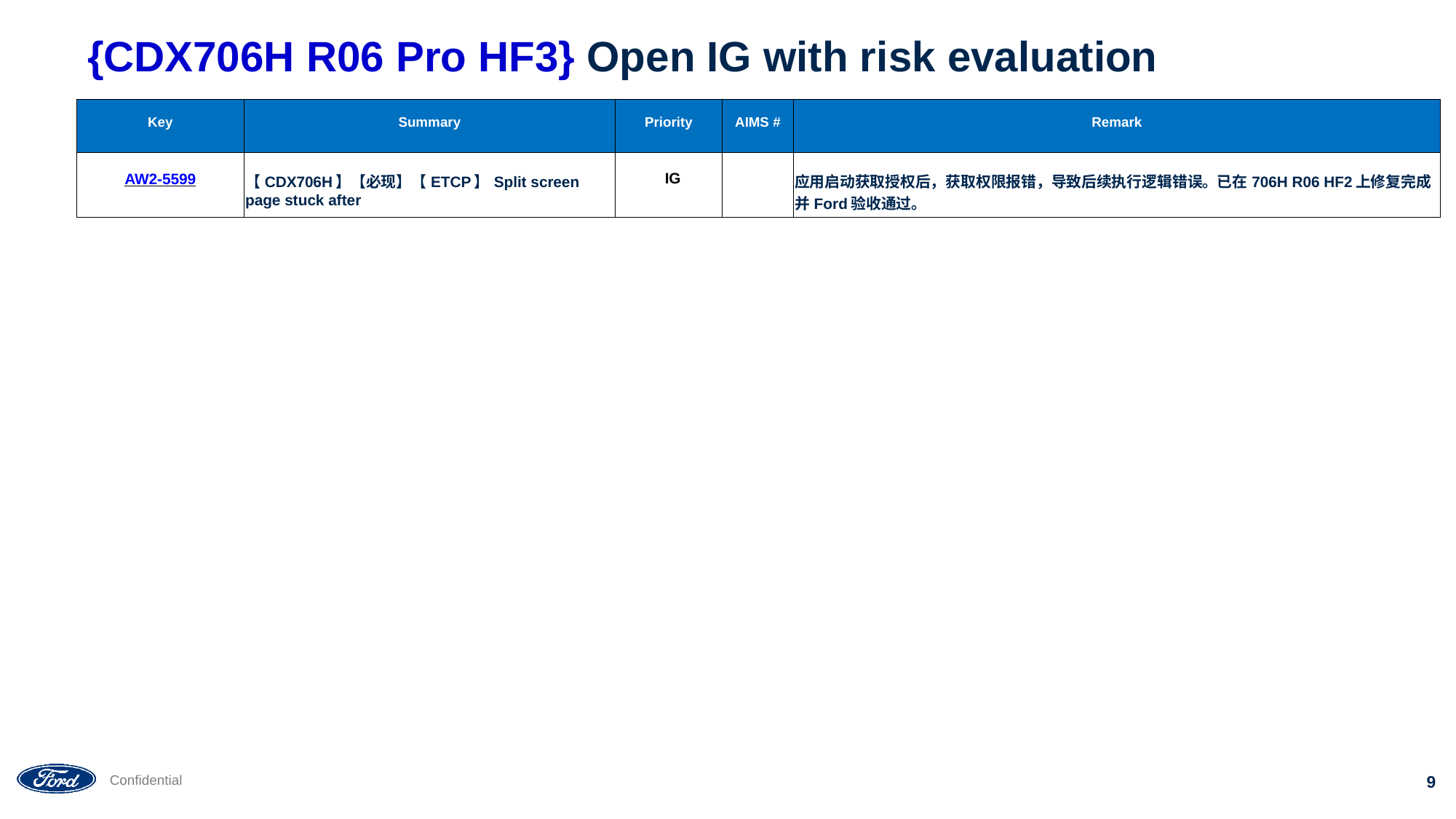

# {CDX706H R06 Pro HF3} Open IG with risk evaluation
| Key | Summary | Priority | AIMS # | Remark |
| --- | --- | --- | --- | --- |
| AW2-5599 | 【CDX706H】【必现】【ETCP】Split screen page stuck after | IG |  | 应用启动获取授权后，获取权限报错，导致后续执行逻辑错误。已在706H R06 HF2上修复完成并Ford验收通过。 |